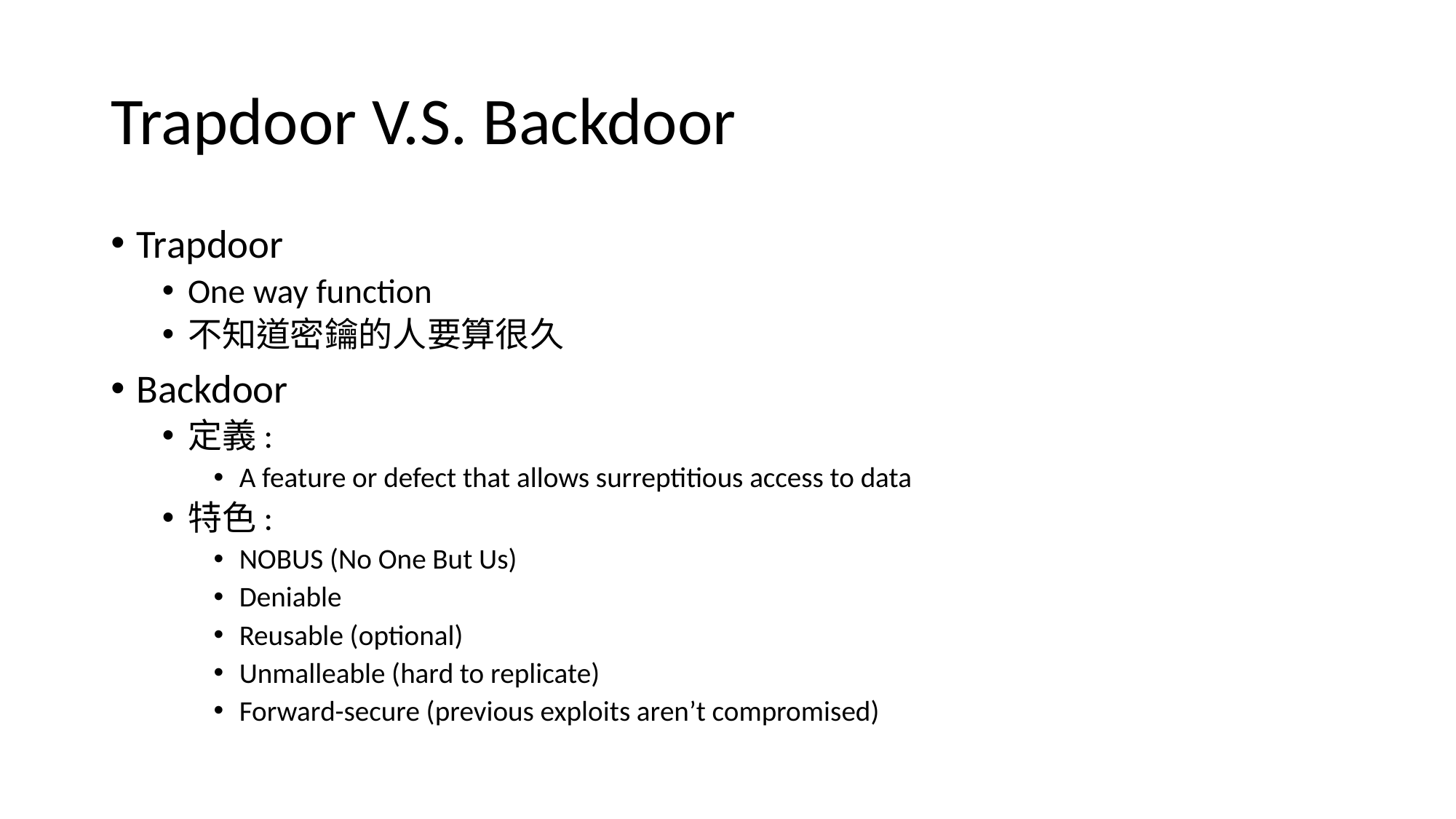

# Trapdoor V.S. Backdoor
Trapdoor
One way function
不知道密鑰的人要算很久
Backdoor
定義:
A feature or defect that allows surreptitious access to data
特色:
NOBUS (No One But Us)
Deniable
Reusable (optional)
Unmalleable (hard to replicate)
Forward-secure (previous exploits aren’t compromised)